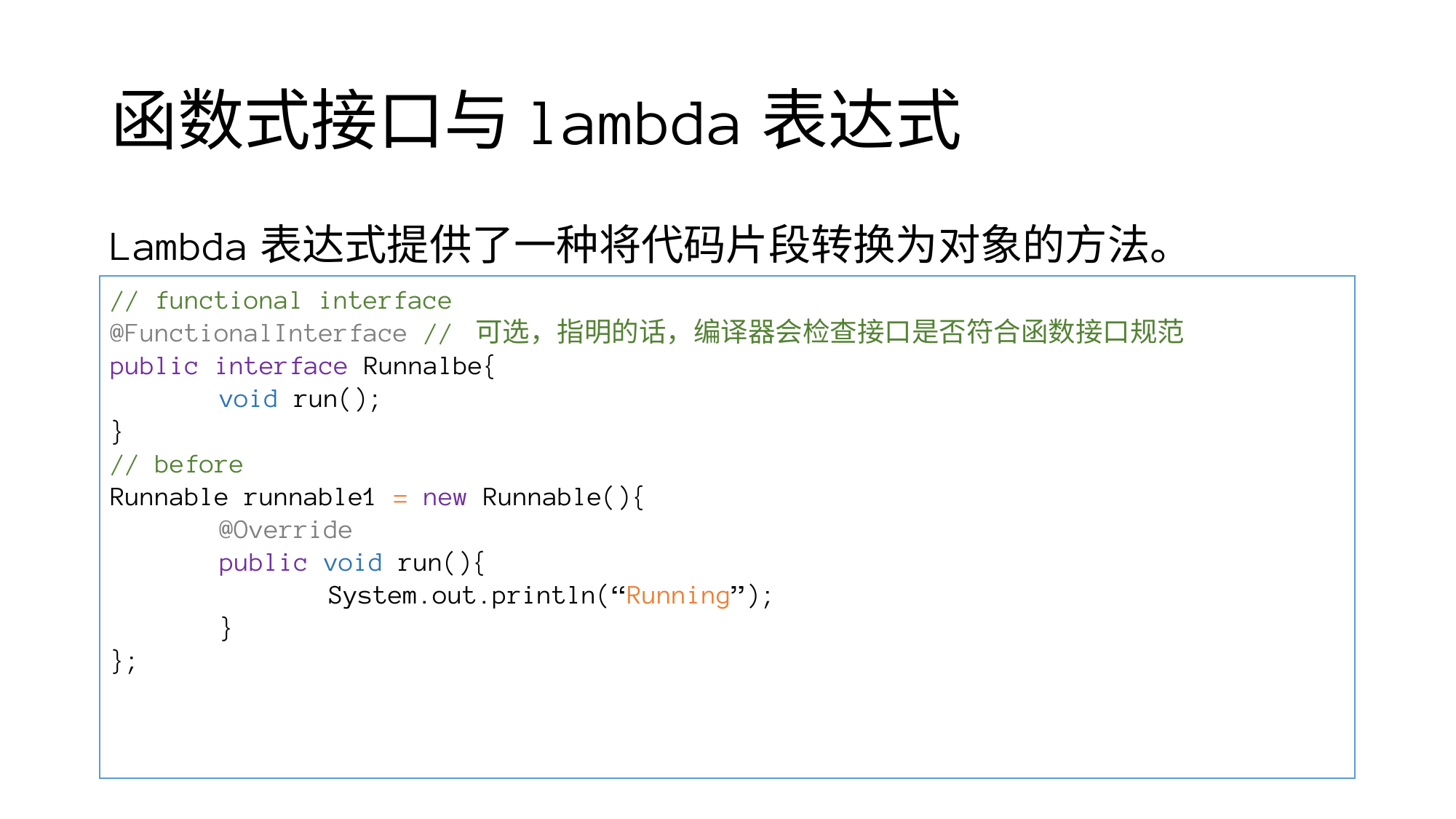

# 函数式接口与lambda表达式
Lambda表达式提供了一种将代码片段转换为对象的方法。
// functional interface
@FunctionalInterface // 可选，指明的话，编译器会检查接口是否符合函数接口规范
public interface Runnalbe{
	void run();
}
// before
Runnable runnable1 = {
	@Override
	void run(){
		System.out.println(“Running”);
	}
};

// functional interface
@FunctionalInterface // 可选，指明的话，编译器会检查接口是否符合函数接口规范
public interface Runnalbe{
	void run();
}
// before
Runnable runnable1 = new Runnable(){
	@Override
	void run(){
		System.out.println(“Running”);
	}
};

// functional interface
@FunctionalInterface // 可选，指明的话，编译器会检查接口是否符合函数接口规范
public interface Runnalbe{
	void run();
}
// before
Runnable runnable1 = new Runnable(){
	@Override
	public void run(){
		System.out.println(“Running”);
	}
};

// functional interface
@FunctionalInterface // 可选，指明的话，编译器会检查接口是否符合函数接口规范
public interface Runnalbe{
	void run();
}
// before
Runnable runnable1 =
	@Override
	run(){
		System.out.println(“Running”);
	}
};

// functional interface
@FunctionalInterface // 可选，指明的话，编译器会检查接口是否符合函数接口规范
public interface Runnalbe{
	void run();
}
// before
Runnable runnable1 = {
	 (){
		System.out.println(“Running”);
	}
};

// functional interface
@FunctionalInterface // 可选，指明的话，编译器会检查接口是否符合函数接口规范
public interface Runnalbe{
	void run();
}
// before
Runnable runnable1 = new Runnable(){
	@Override
	public void run(){
		System.out.println(“Running”);
	}
};

//after
Runnable runnable2 = () -> System.out.println(“Running”);